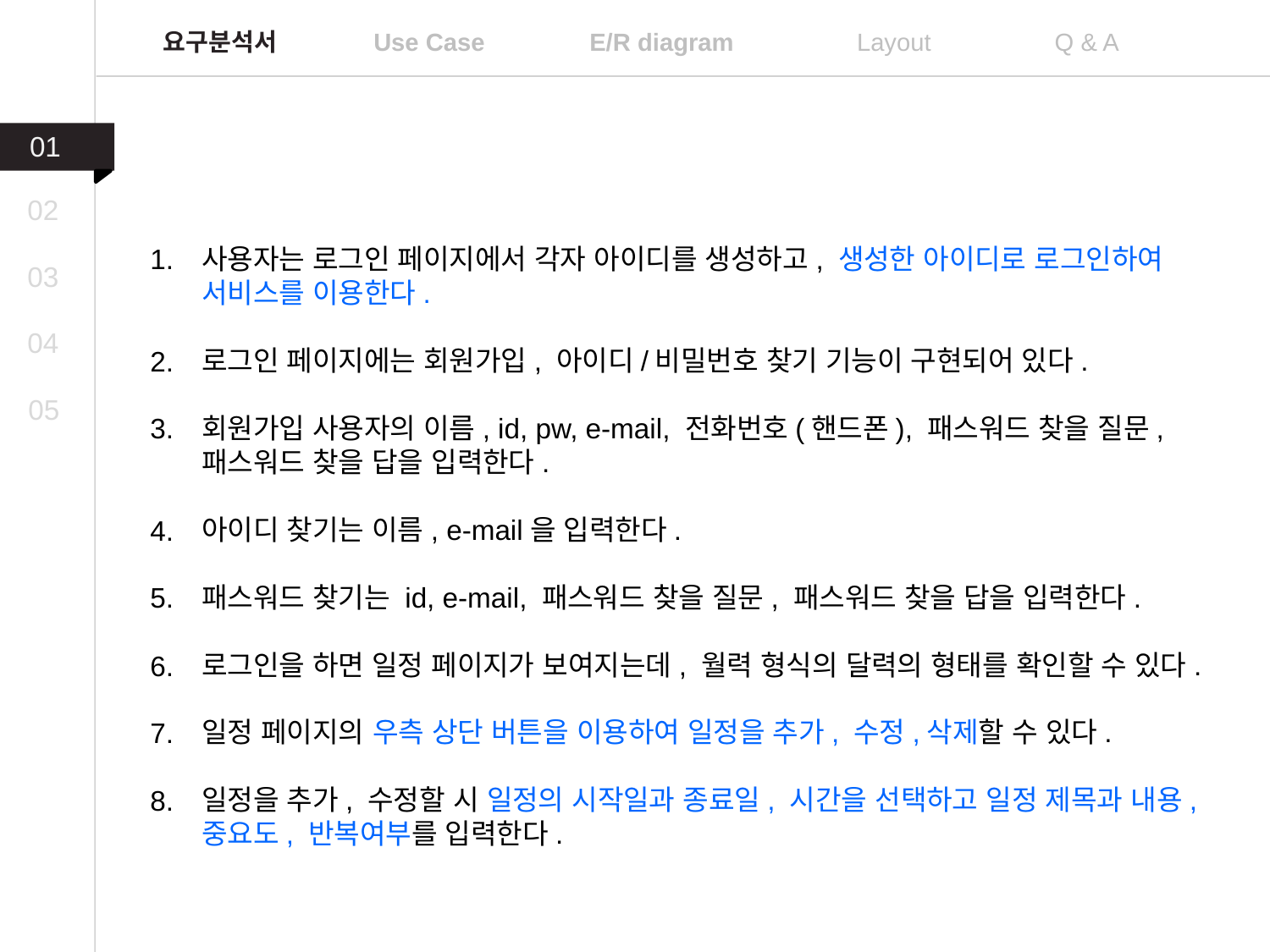

요구분석서
Use Case
E/R diagram
Layout
Q & A
01

02
1.
사용자는 로그인 페이지에서 각자 아이디를 생성하고, 생성한 아이디로 로그인하여
서비스를 이용한다.

로그인 페이지에는 회원가입, 아이디/비밀번호 찾기 기능이 구현되어 있다.

회원가입 사용자의 이름, id, pw, e-mail, 전화번호(핸드폰), 패스워드 찾을 질문,
패스워드 찾을 답을 입력한다.

아이디 찾기는 이름, e-mail을 입력한다.

패스워드 찾기는 id, e-mail, 패스워드 찾을 질문, 패스워드 찾을 답을 입력한다.

로그인을 하면 일정 페이지가 보여지는데, 월력 형식의 달력의 형태를 확인할 수 있다.

일정 페이지의 우측 상단 버튼을 이용하여 일정을 추가, 수정,삭제할 수 있다.

일정을 추가, 수정할 시 일정의 시작일과 종료일, 시간을 선택하고 일정 제목과 내용,
중요도, 반복여부를 입력한다.
03
04
2.
  05
3.
4.
5.
6.
7.
8.